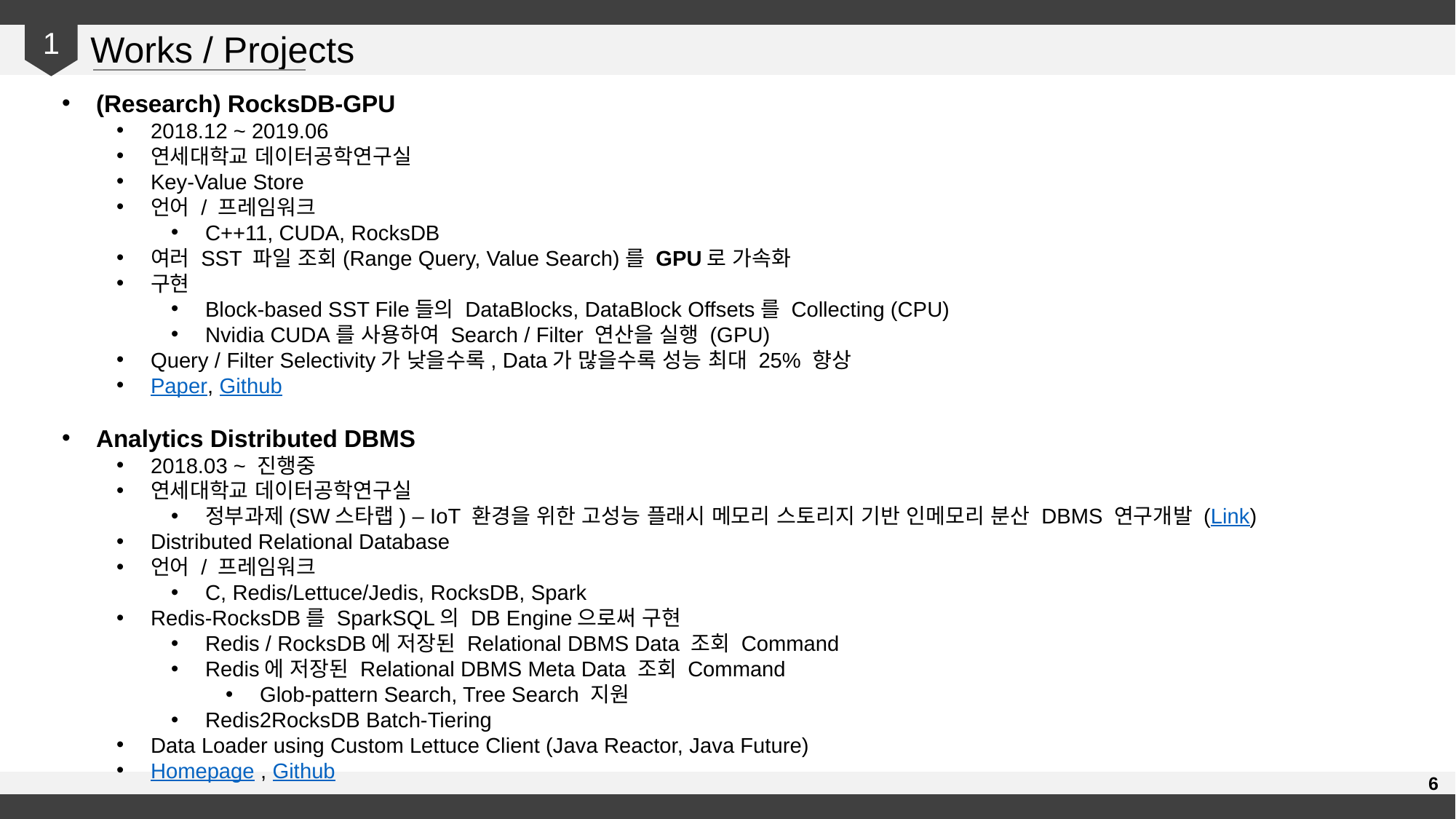

Works / Projects
1

(Research) RocksDB-GPU
2018.12 ~ 2019.06
연세대학교 데이터공학연구실
Key-Value Store
언어 / 프레임워크
C++11, CUDA, RocksDB
여러 SST 파일 조회(Range Query, Value Search)를 GPU로 가속화
구현
Block-based SST File들의 DataBlocks, DataBlock Offsets를 Collecting (CPU)
Nvidia CUDA를 사용하여 Search / Filter 연산을 실행 (GPU)
Query / Filter Selectivity가 낮을수록, Data가 많을수록 성능 최대 25% 향상
Paper, Github

Analytics Distributed DBMS
2018.03 ~ 진행중
연세대학교 데이터공학연구실
정부과제(SW스타랩) – IoT 환경을 위한 고성능 플래시 메모리 스토리지 기반 인메모리 분산 DBMS 연구개발 (Link)
Distributed Relational Database
언어 / 프레임워크
C, Redis/Lettuce/Jedis, RocksDB, Spark
Redis-RocksDB를 SparkSQL의 DB Engine으로써 구현
Redis / RocksDB에 저장된 Relational DBMS Data 조회 Command
Redis에 저장된 Relational DBMS Meta Data 조회 Command
Glob-pattern Search, Tree Search 지원
Redis2RocksDB Batch-Tiering
Data Loader using Custom Lettuce Client (Java Reactor, Java Future)
Homepage , Github
6